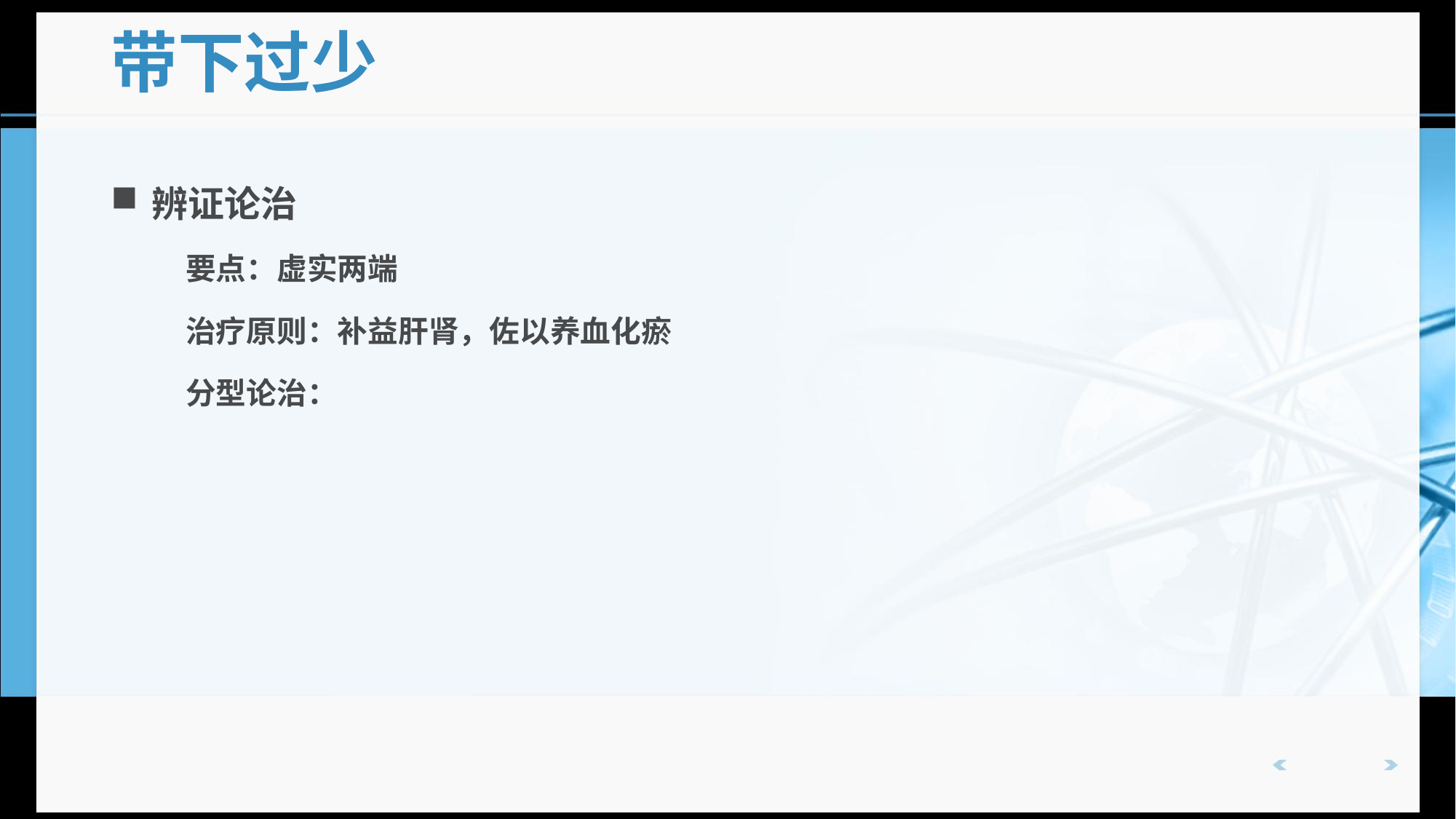

# 带下过少
辨证论治
 要点：虚实两端
 治疗原则：补益肝肾，佐以养血化瘀
 分型论治：